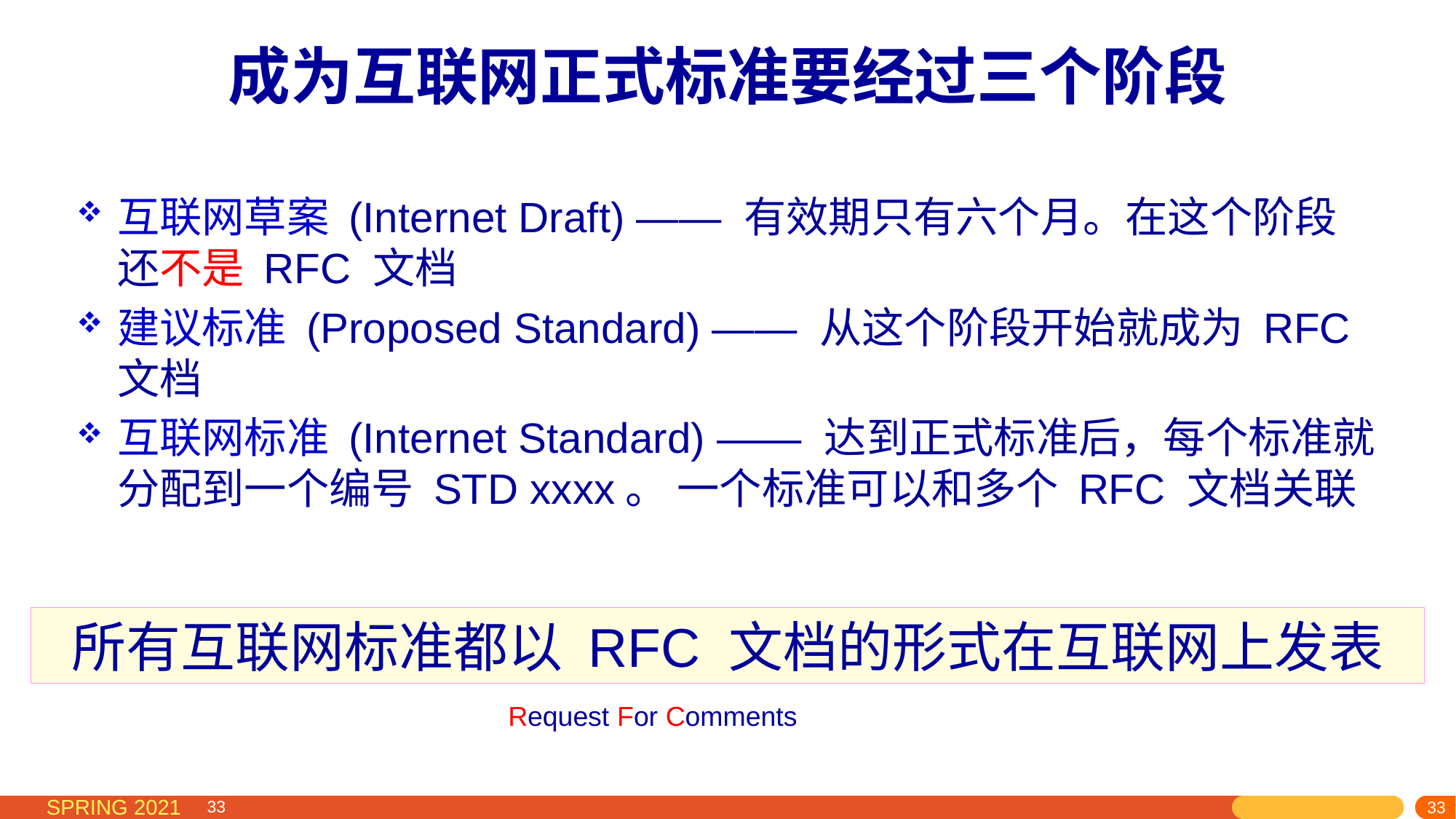

# 成为互联网正式标准要经过三个阶段
互联网草案 (Internet Draft) —— 有效期只有六个月。在这个阶段还不是 RFC 文档
建议标准 (Proposed Standard) —— 从这个阶段开始就成为 RFC 文档
互联网标准 (Internet Standard) —— 达到正式标准后，每个标准就分配到一个编号 STD xxxx。 一个标准可以和多个 RFC 文档关联
所有互联网标准都以 RFC 文档的形式在互联网上发表
Request For Comments